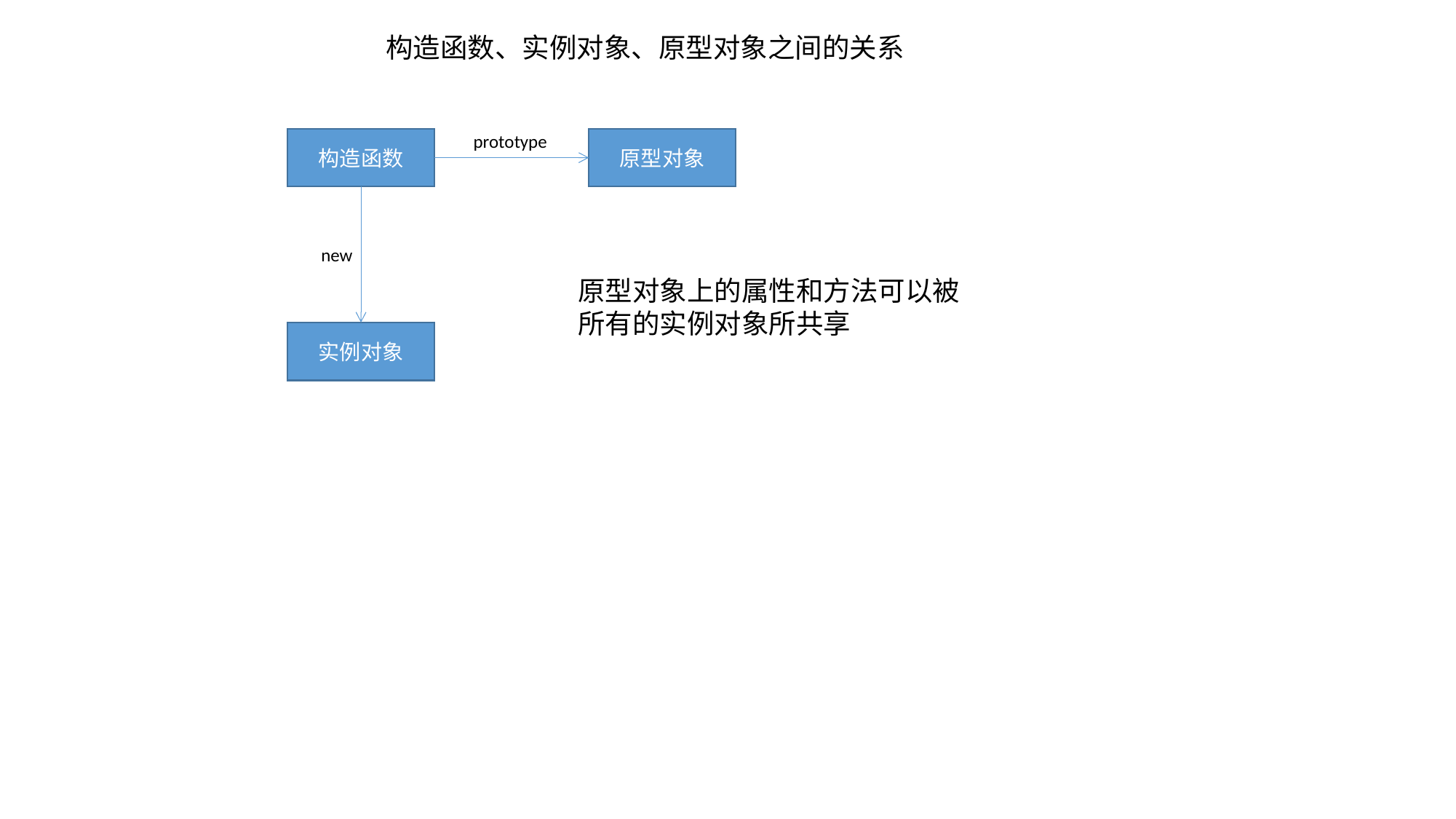

构造函数、实例对象、原型对象之间的关系
prototype
构造函数
原型对象
new
原型对象上的属性和方法可以被所有的实例对象所共享
实例对象